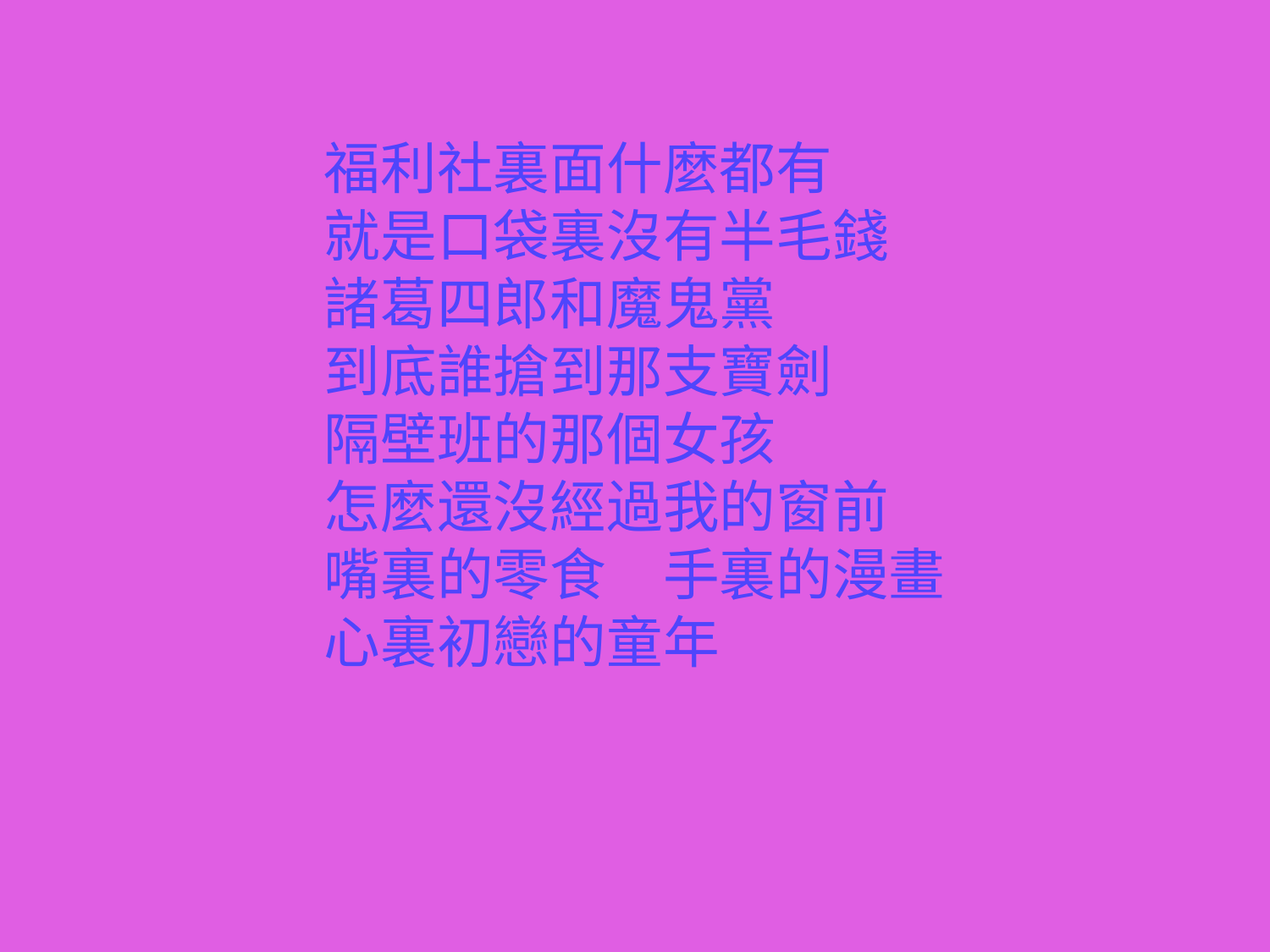

福利社裏面什麼都有
就是口袋裏沒有半毛錢
諸葛四郎和魔鬼黨
到底誰搶到那支寶劍
隔壁班的那個女孩
怎麼還沒經過我的窗前
嘴裏的零食　手裏的漫畫
心裏初戀的童年